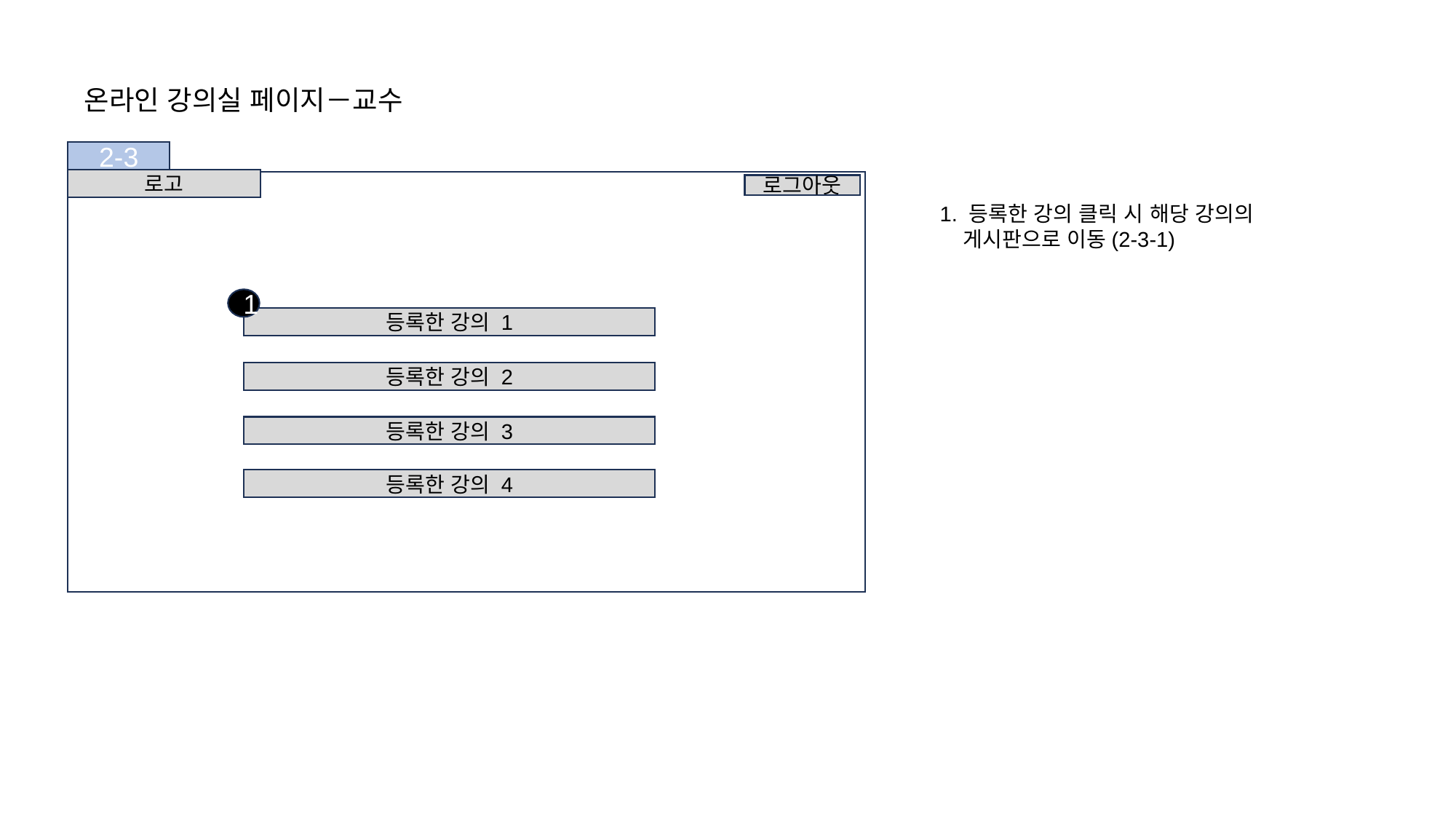

온라인 강의실 페이지－교수
2-3
로고

로그아웃
1. 등록한 강의 클릭 시 해당 강의의
   게시판으로 이동(2-3-1)
1
등록한 강의 1
등록한 강의 2
등록한 강의 3
등록한 강의 4